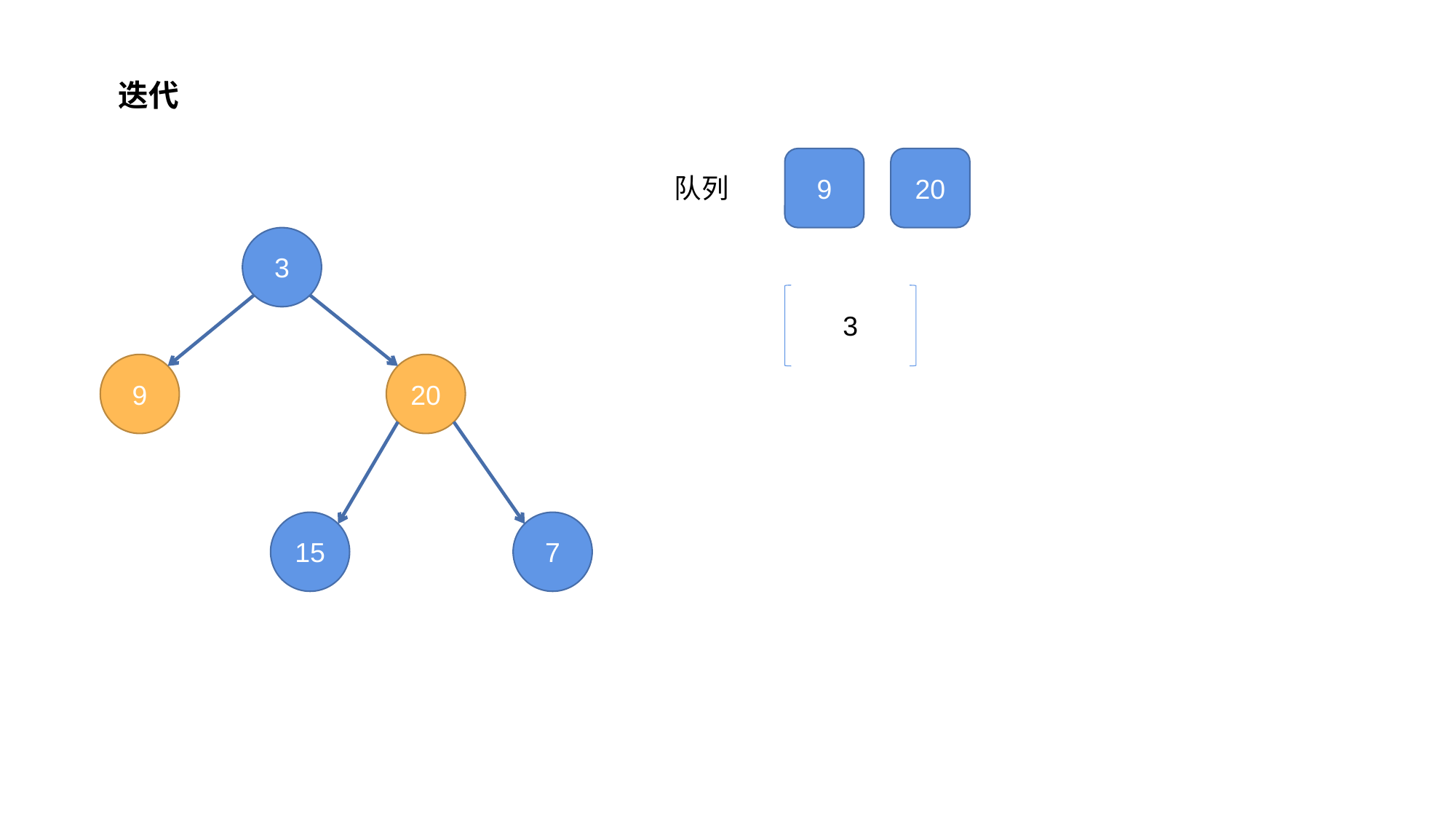

迭代
20
9
队列
3

3
9
20
15
7